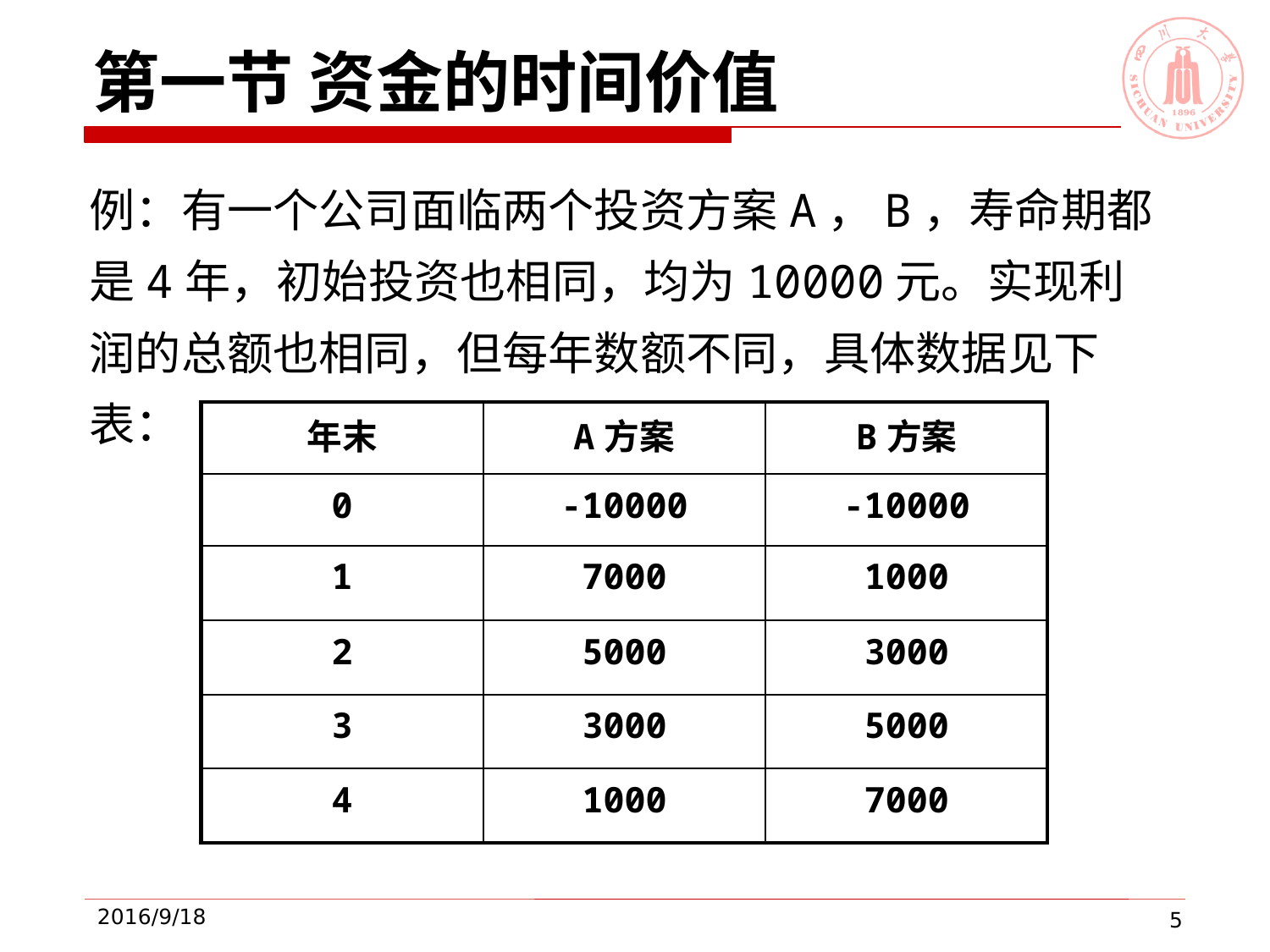

# 第一节 资金的时间价值
例：有一个公司面临两个投资方案A，B，寿命期都是4年，初始投资也相同，均为10000元。实现利润的总额也相同，但每年数额不同，具体数据见下表：
| 年末 | A方案 | B方案 |
| --- | --- | --- |
| 0 | -10000 | -10000 |
| 1 | 7000 | 1000 |
| 2 | 5000 | 3000 |
| 3 | 3000 | 5000 |
| 4 | 1000 | 7000 |
2016/9/18
5